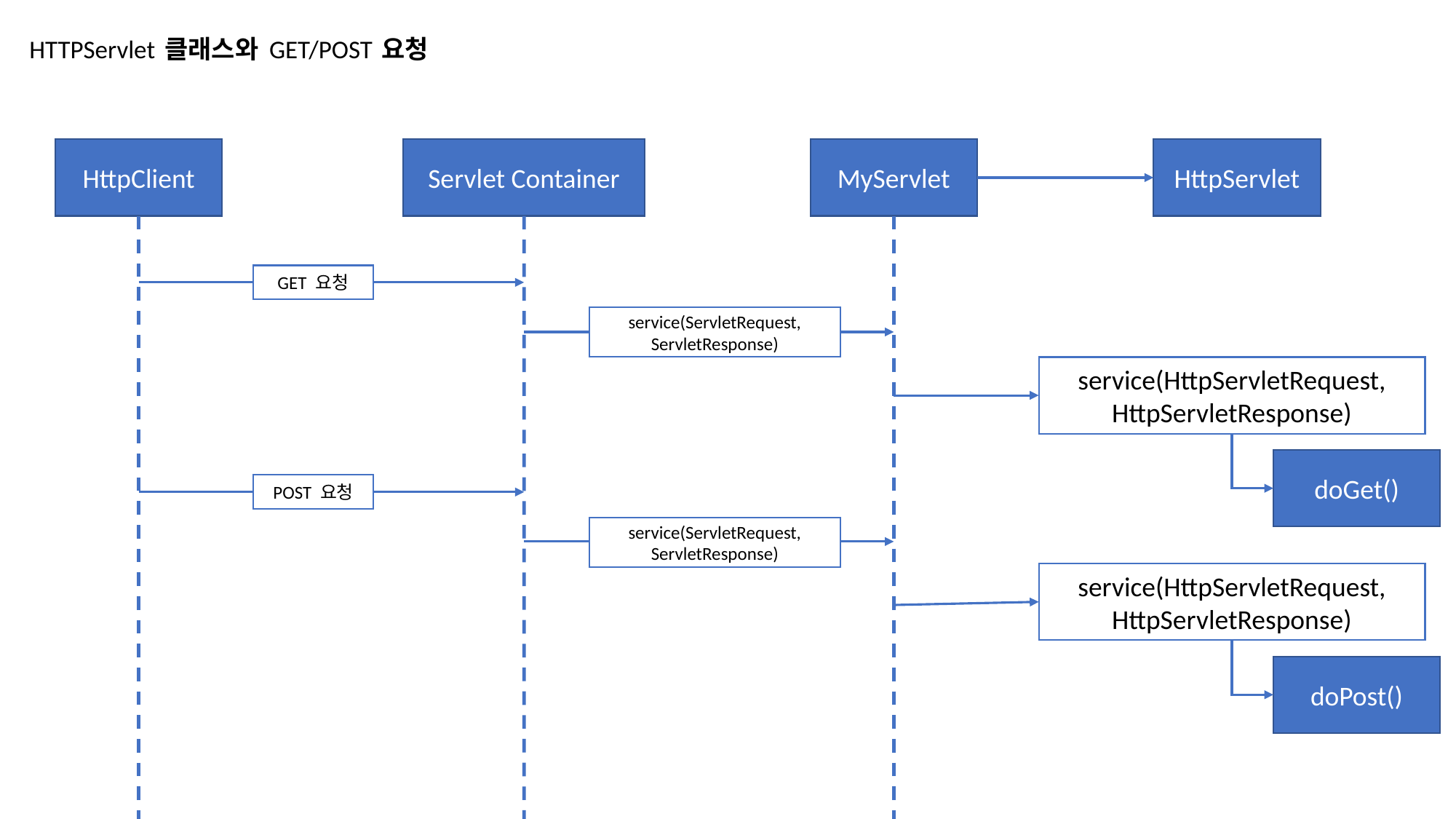

# HTTPServlet 클래스와 GET/POST 요청
HttpServlet
HttpClient
Servlet Container
MyServlet
GET 요청
service(ServletRequest, ServletResponse)
service(HttpServletRequest, HttpServletResponse)
doGet()
POST 요청
service(ServletRequest, ServletResponse)
service(HttpServletRequest, HttpServletResponse)
doPost()